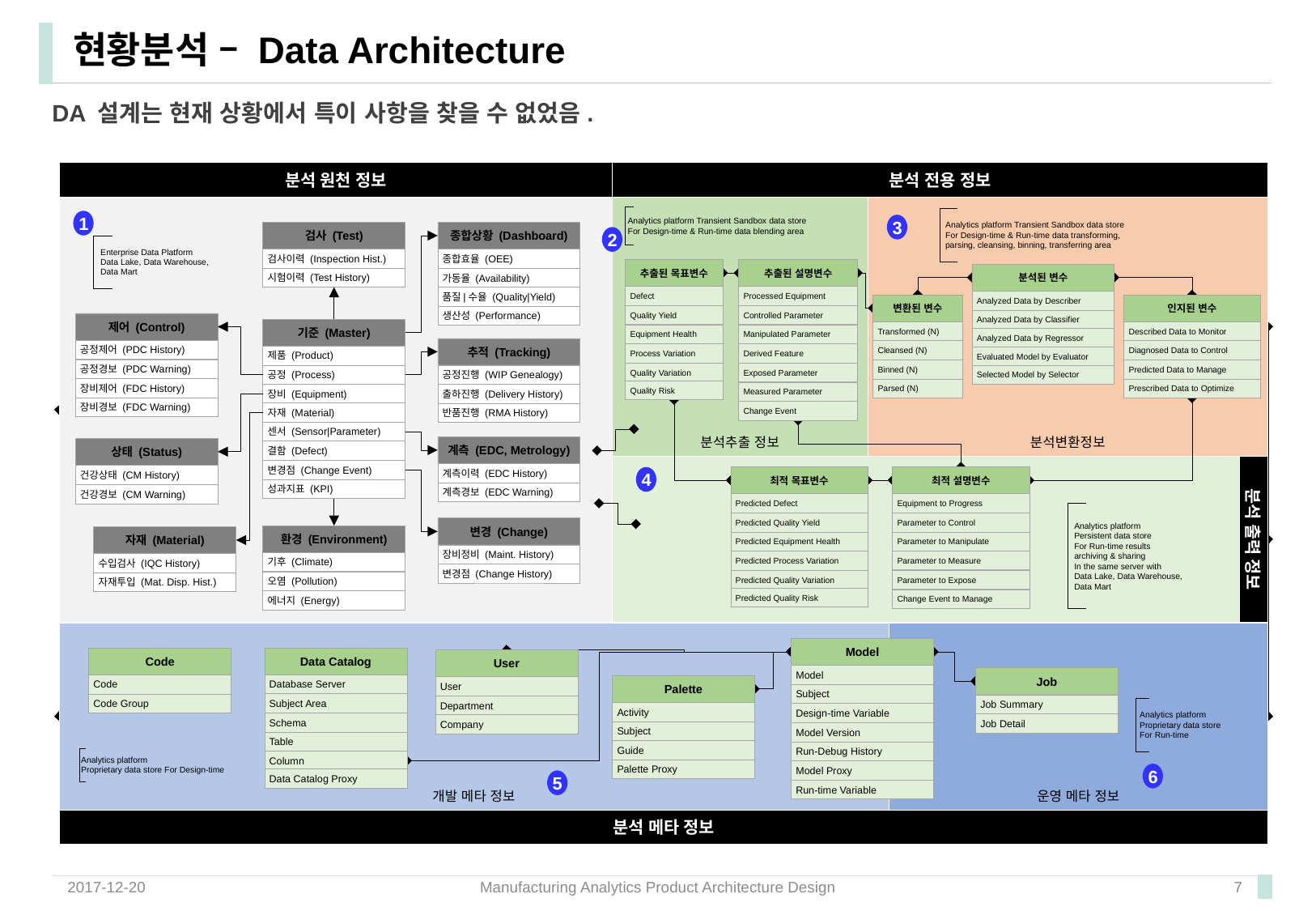

# 현황분석 – Data Architecture
DA 설계는 현재 상황에서 특이 사항을 찾을 수 없었음.
분석 전용 정보
분석 원천 정보
분석추출 정보

분석변환정보
Analytics platform Transient Sandbox data store
For Design-time & Run-time data blending area
Analytics platform Transient Sandbox data store
For Design-time & Run-time data transforming,
parsing, cleansing, binning, transferring area
1
3
검사 (Test)
검사이력 (Inspection Hist.)
시험이력 (Test History)
종합상황 (Dashboard)
종합효율 (OEE)
가동율 (Availability)
품질|수율 (Quality|Yield)
생산성 (Performance)
2
Enterprise Data Platform
Data Lake, Data Warehouse,
Data Mart
추출된 목표변수
Defect
Quality Yield
Equipment Health
Process Variation
Quality Variation
Quality Risk
추출된 설명변수
Processed Equipment
Controlled Parameter
Manipulated Parameter
Derived Feature
Exposed Parameter
Measured Parameter
Change Event
분석된 변수
Analyzed Data by Describer
Analyzed Data by Classifier
Analyzed Data by Regressor
Evaluated Model by Evaluator
Selected Model by Selector
변환된 변수
Transformed (N)
Cleansed (N)
Binned (N)
Parsed (N)
인지된 변수
Described Data to Monitor
Diagnosed Data to Control
Predicted Data to Manage
Prescribed Data to Optimize
제어 (Control)
공정제어 (PDC History)
공정경보 (PDC Warning)
장비제어 (FDC History)
장비경보 (FDC Warning)
기준 (Master)
제품 (Product)
공정 (Process)
장비 (Equipment)
자재 (Material)
센서 (Sensor|Parameter)
결함 (Defect)
변경점 (Change Event)
성과지표 (KPI)
추적 (Tracking)
공정진행 (WIP Genealogy)
출하진행 (Delivery History)
반품진행 (RMA History)
계측 (EDC, Metrology)
계측이력 (EDC History)
계측경보 (EDC Warning)
상태 (Status)
건강상태 (CM History)
건강경보 (CM Warning)

분석 출력 정보
최적 목표변수
Predicted Defect
Predicted Quality Yield
Predicted Equipment Health
Predicted Process Variation
Predicted Quality Variation
Predicted Quality Risk
최적 설명변수
Equipment to Progress
Parameter to Control
Parameter to Manipulate
Parameter to Measure
Parameter to Expose
Change Event to Manage
4
Analytics platform
Persistent data store
For Run-time results
archiving & sharing
In the same server with
Data Lake, Data Warehouse,
Data Mart
변경 (Change)
장비정비 (Maint. History)
변경점 (Change History)
환경 (Environment)
기후 (Climate)
오염 (Pollution)
에너지 (Energy)
자재 (Material)
수입검사 (IQC History)
자재투입 (Mat. Disp. Hist.)
개발 메타 정보
운영 메타 정보
Model
Model
Subject
Design-time Variable
Model Version
Run-Debug History
Model Proxy
Run-time Variable
Data Catalog
Database Server
Subject Area
Schema
Table
Column
Data Catalog Proxy
Code
Code
Code Group
User
User
Department
Company
Job
Job Summary
Job Detail
Palette
Activity
Subject
Guide
Palette Proxy
Analytics platform
Proprietary data store
For Run-time
Analytics platform
Proprietary data store For Design-time
6
5
분석 메타 정보
2017-12-20
Manufacturing Analytics Product Architecture Design
7